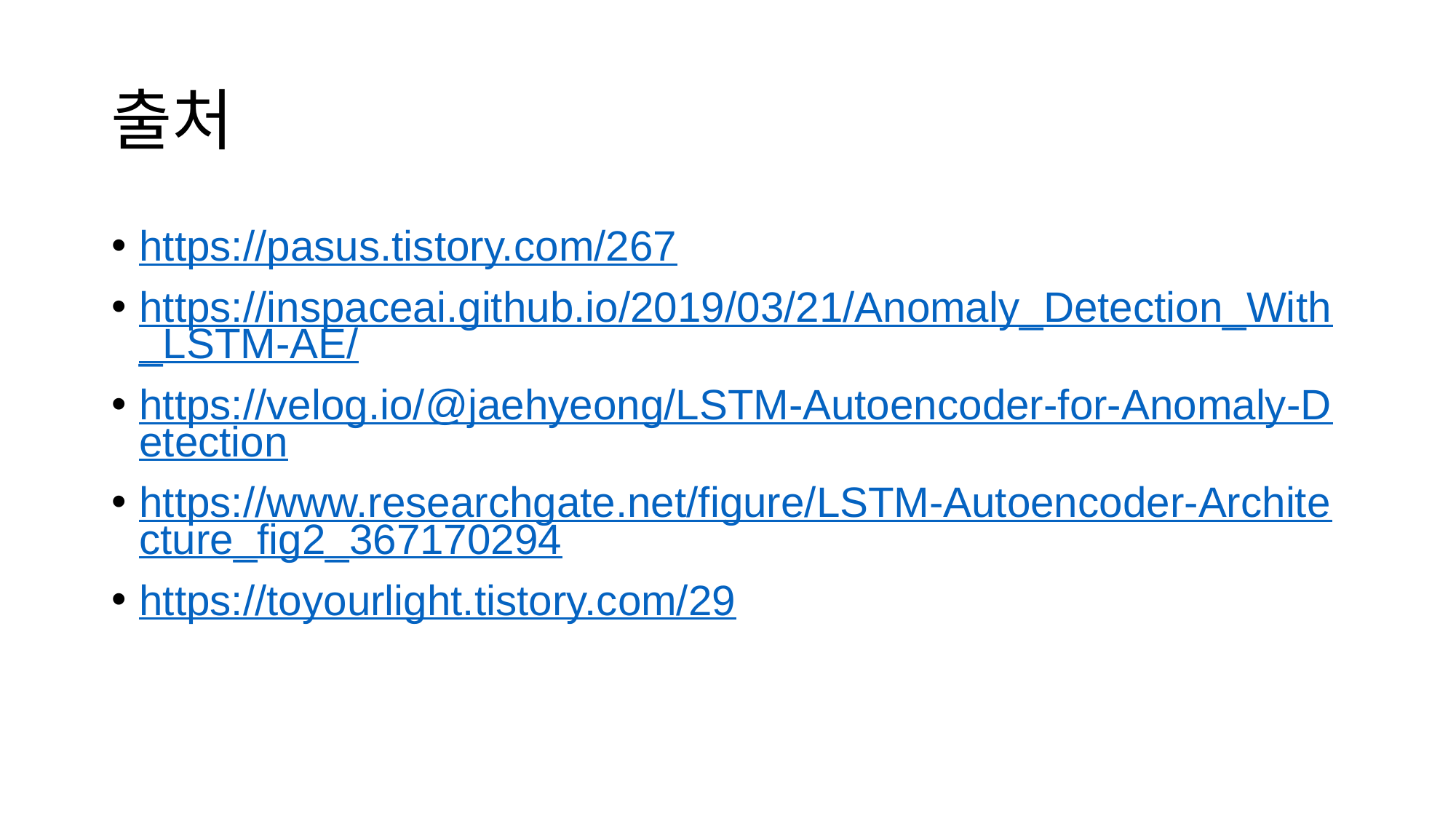

# 출처
https://pasus.tistory.com/267
https://inspaceai.github.io/2019/03/21/Anomaly_Detection_With_LSTM-AE/
https://velog.io/@jaehyeong/LSTM-Autoencoder-for-Anomaly-Detection
https://www.researchgate.net/figure/LSTM-Autoencoder-Architecture_fig2_367170294
https://toyourlight.tistory.com/29